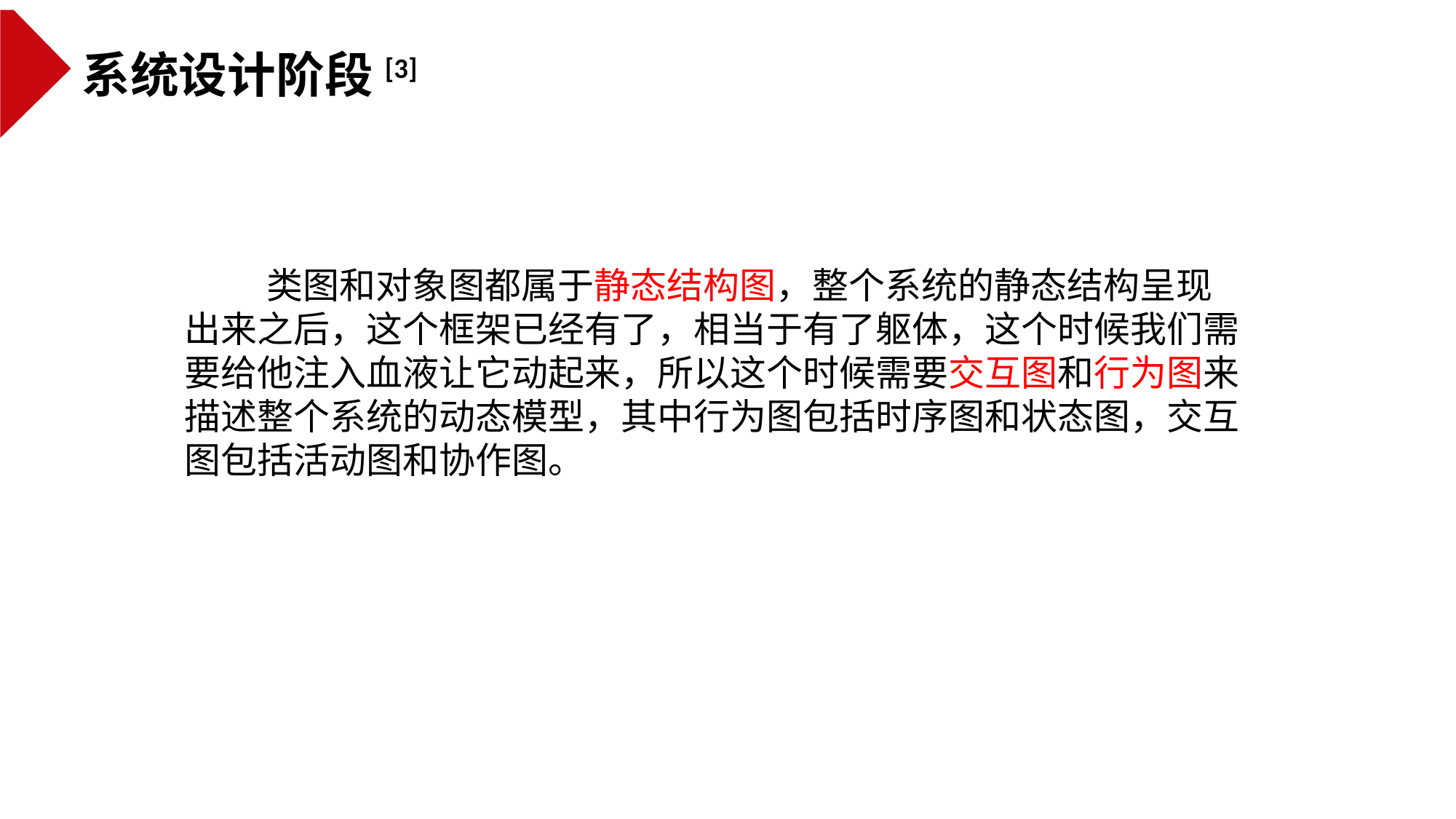

系统设计阶段[3]
         类图和对象图都属于静态结构图，整个系统的静态结构呈现出来之后，这个框架已经有了，相当于有了躯体，这个时候我们需要给他注入血液让它动起来，所以这个时候需要交互图和行为图来描述整个系统的动态模型，其中行为图包括时序图和状态图，交互图包括活动图和协作图。